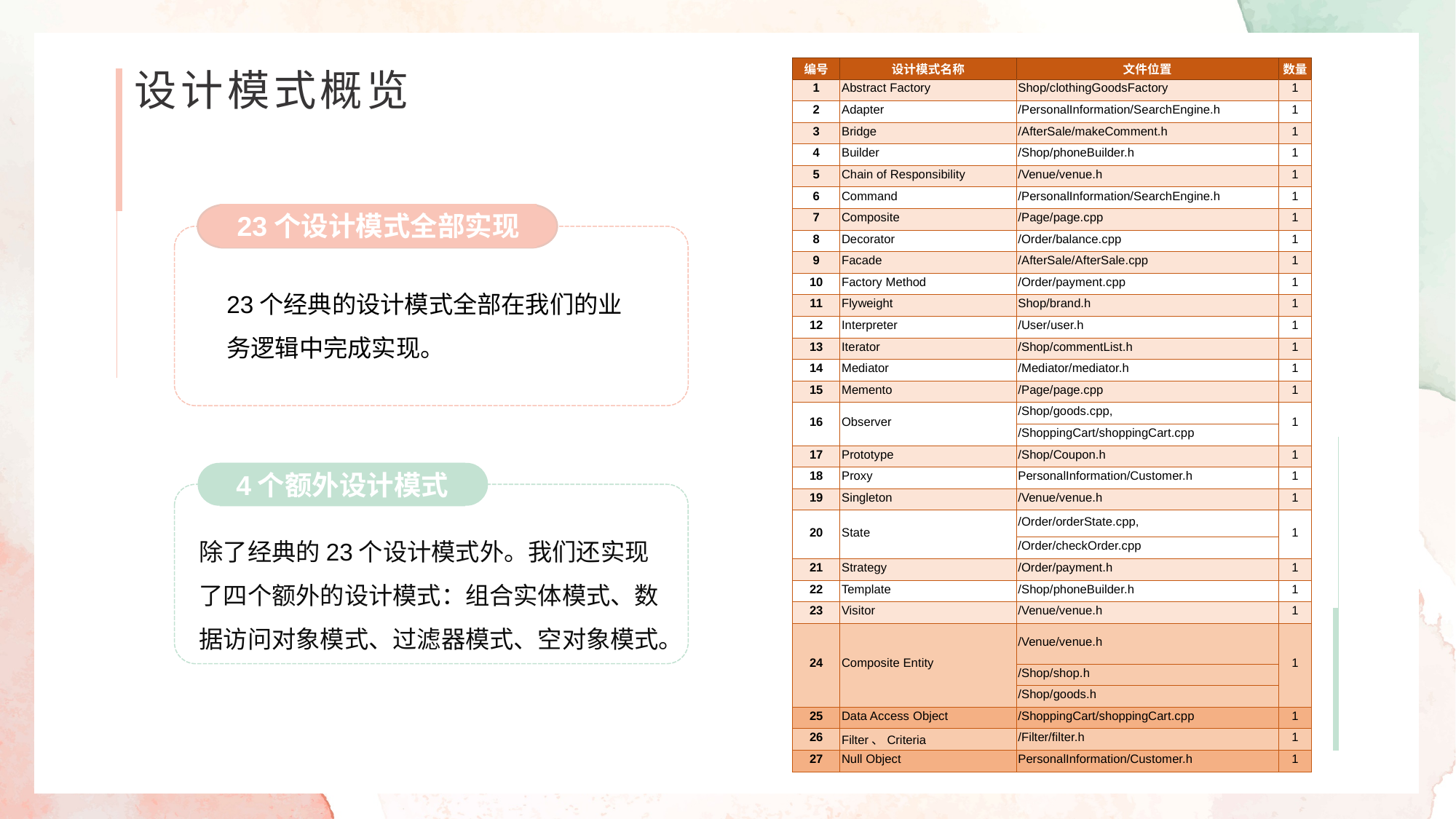

设计模式概览
| 编号 | 设计模式名称 | 文件位置 | 数量 |
| --- | --- | --- | --- |
| 1 | Abstract Factory | Shop/clothingGoodsFactory | 1 |
| 2 | Adapter | /PersonalInformation/SearchEngine.h | 1 |
| 3 | Bridge | /AfterSale/makeComment.h | 1 |
| 4 | Builder | /Shop/phoneBuilder.h | 1 |
| 5 | Chain of Responsibility | /Venue/venue.h | 1 |
| 6 | Command | /PersonalInformation/SearchEngine.h | 1 |
| 7 | Composite | /Page/page.cpp | 1 |
| 8 | Decorator | /Order/balance.cpp | 1 |
| 9 | Facade | /AfterSale/AfterSale.cpp | 1 |
| 10 | Factory Method | /Order/payment.cpp | 1 |
| 11 | Flyweight | Shop/brand.h | 1 |
| 12 | Interpreter | /User/user.h | 1 |
| 13 | Iterator | /Shop/commentList.h | 1 |
| 14 | Mediator | /Mediator/mediator.h | 1 |
| 15 | Memento | /Page/page.cpp | 1 |
| 16 | Observer | /Shop/goods.cpp, | 1 |
|  |  | /ShoppingCart/shoppingCart.cpp |  |
| 17 | Prototype | /Shop/Coupon.h | 1 |
| 18 | Proxy | PersonalInformation/Customer.h | 1 |
| 19 | Singleton | /Venue/venue.h | 1 |
| 20 | State | /Order/orderState.cpp, | 1 |
|  |  | /Order/checkOrder.cpp |  |
| 21 | Strategy | /Order/payment.h | 1 |
| 22 | Template | /Shop/phoneBuilder.h | 1 |
| 23 | Visitor | /Venue/venue.h | 1 |
| 24 | Composite Entity | /Venue/venue.h | 1 |
|  |  | /Shop/shop.h |  |
|  |  | /Shop/goods.h |  |
| 25 | Data Access Object | /ShoppingCart/shoppingCart.cpp | 1 |
| 26 | Filter、Criteria | /Filter/filter.h | 1 |
| 27 | Null Object | PersonalInformation/Customer.h | 1 |

23个设计模式全部实现

23个经典的设计模式全部在我们的业务逻辑中完成实现。

4个额外设计模式

除了经典的23个设计模式外。我们还实现了四个额外的设计模式：组合实体模式、数据访问对象模式、过滤器模式、空对象模式。